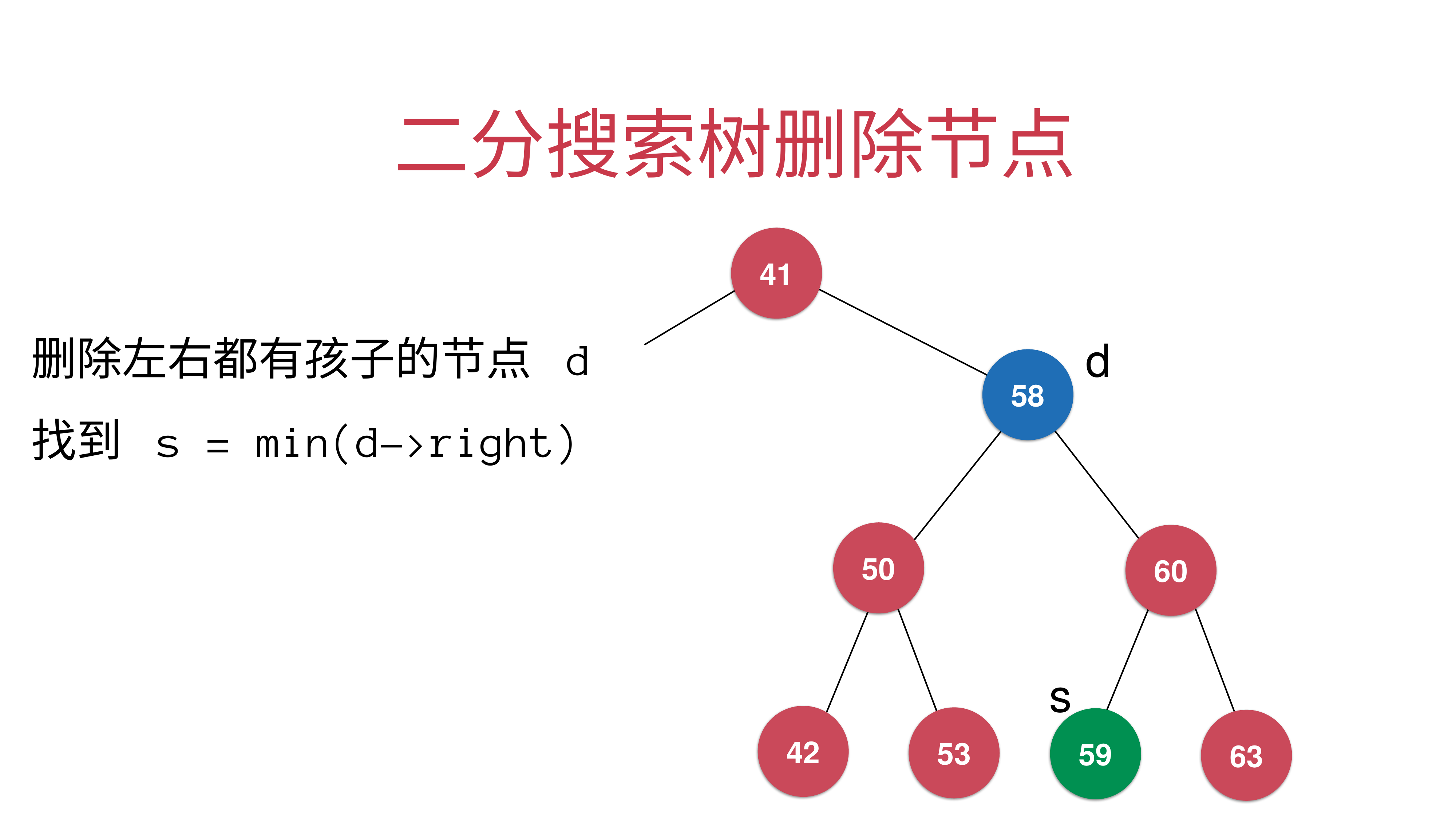

# 二分搜索树删除节点
41
删除左右都有孩子的节点 d
找到 s = min(d->right)

d
58

50
60

s
42
53
59
63